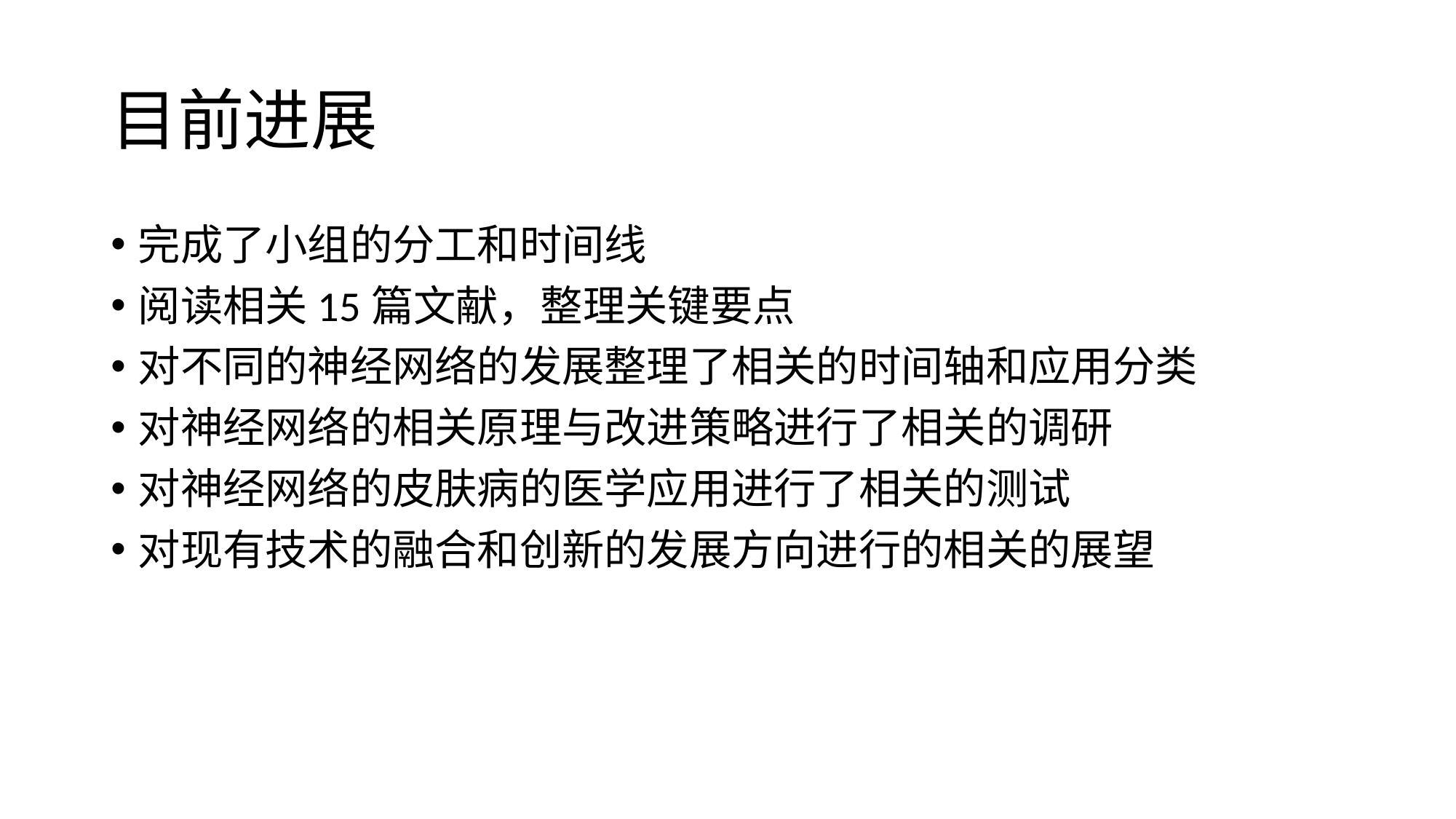

# 目前进展
完成了小组的分工和时间线
阅读相关15篇文献，整理关键要点
对不同的神经网络的发展整理了相关的时间轴和应用分类
对神经网络的相关原理与改进策略进行了相关的调研
对神经网络的皮肤病的医学应用进行了相关的测试
对现有技术的融合和创新的发展方向进行的相关的展望